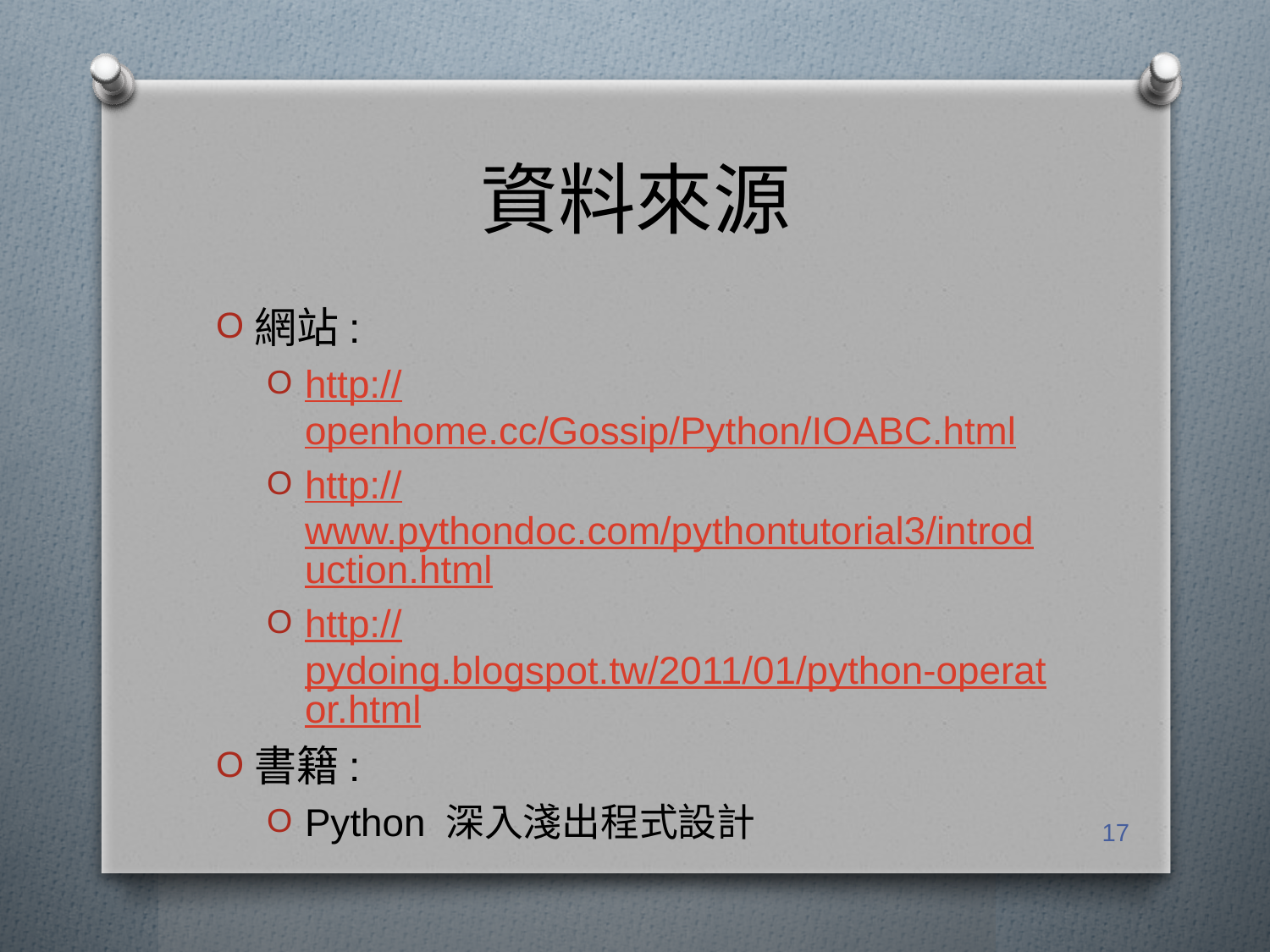

# 資料來源
網站:
http://openhome.cc/Gossip/Python/IOABC.html
http://www.pythondoc.com/pythontutorial3/introduction.html
http://pydoing.blogspot.tw/2011/01/python-operator.html
書籍:
Python 深入淺出程式設計
17